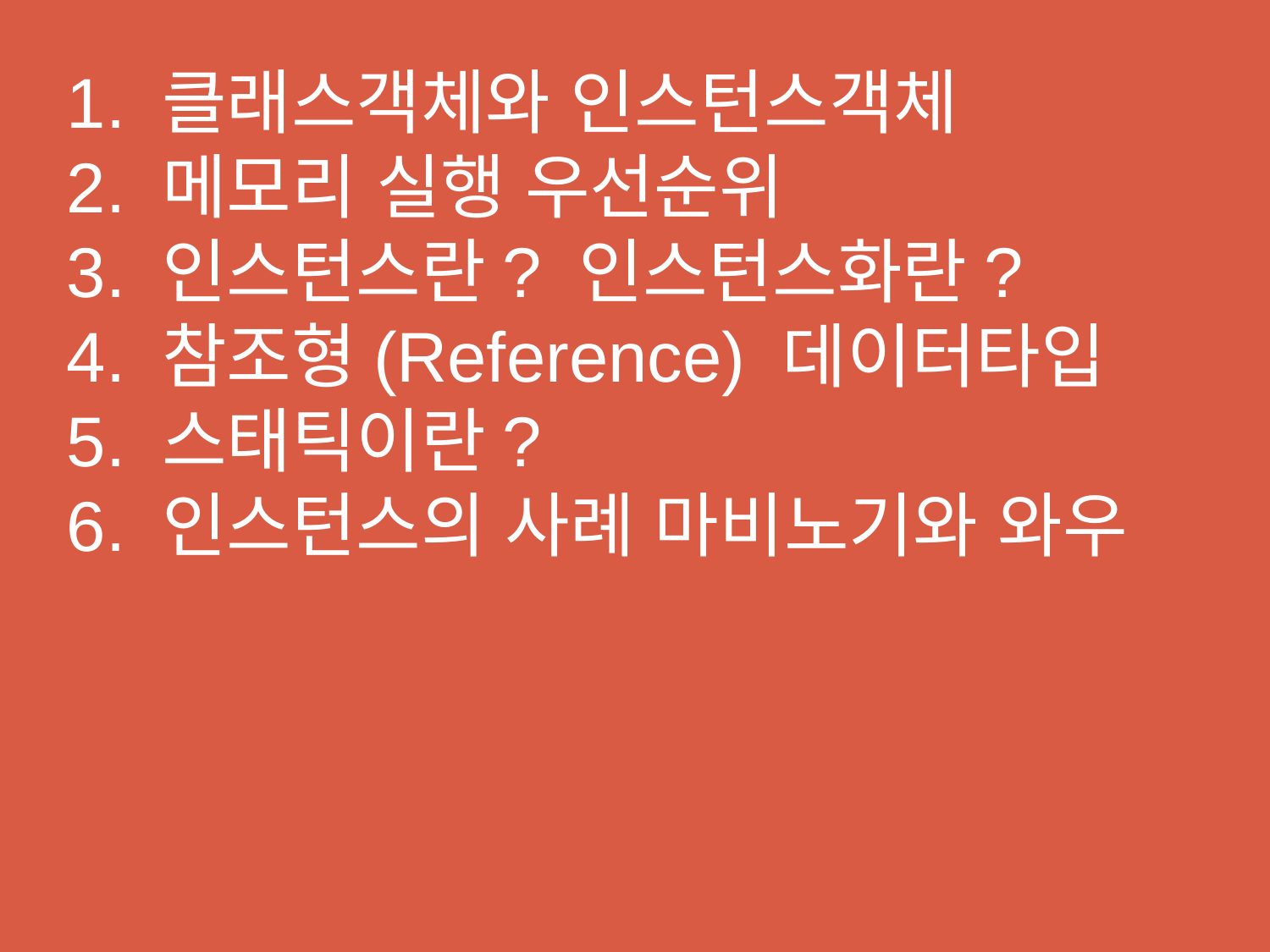

1. 클래스객체와 인스턴스객체
2. 메모리 실행 우선순위
3. 인스턴스란? 인스턴스화란?
4. 참조형(Reference) 데이터타입
5. 스태틱이란?
6. 인스턴스의 사례 마비노기와 와우